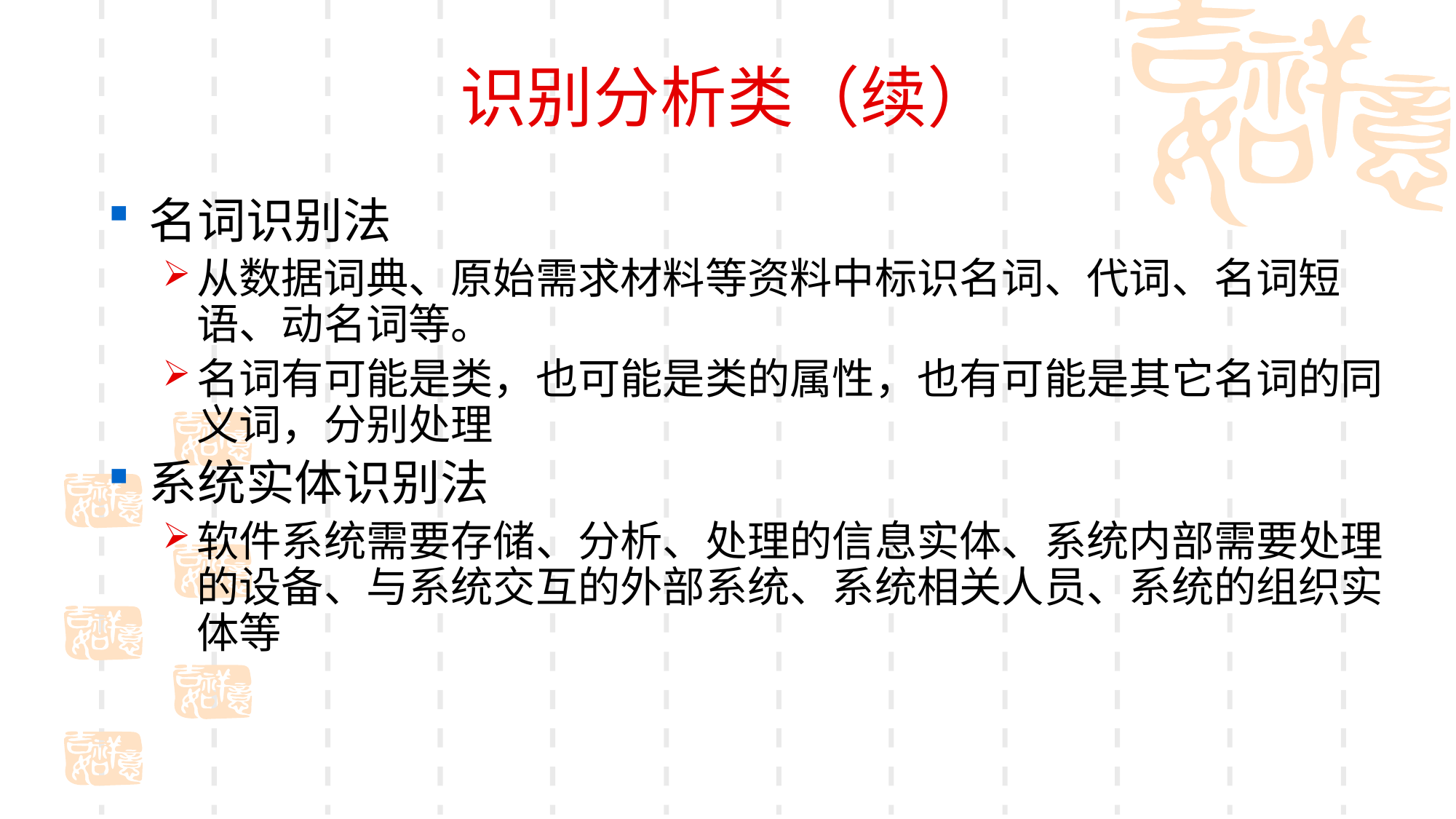

# 识别分析类（续）
名词识别法
从数据词典、原始需求材料等资料中标识名词、代词、名词短语、动名词等。
名词有可能是类，也可能是类的属性，也有可能是其它名词的同义词，分别处理
系统实体识别法
软件系统需要存储、分析、处理的信息实体、系统内部需要处理的设备、与系统交互的外部系统、系统相关人员、系统的组织实体等